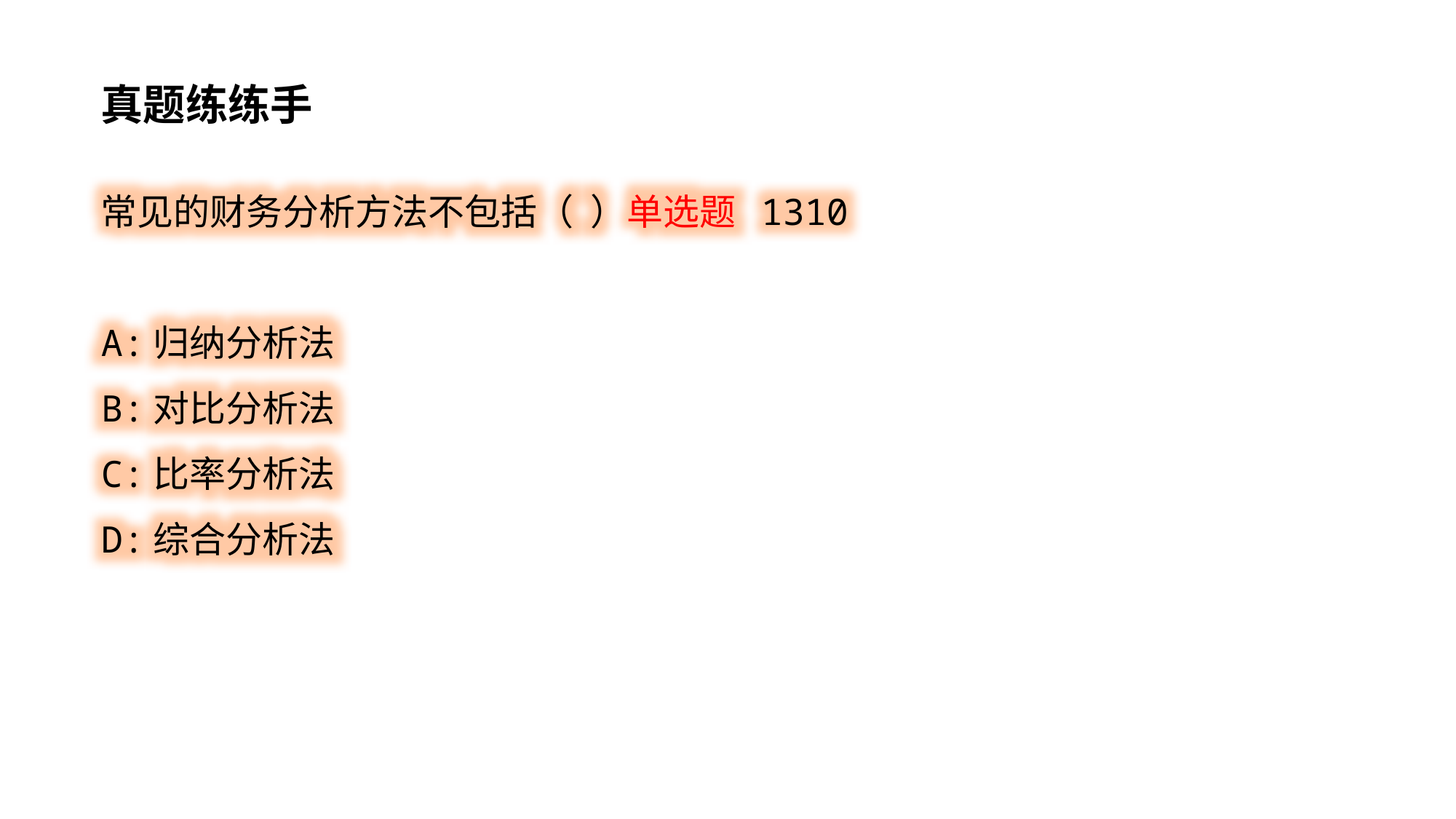

真题练练手
常见的财务分析方法不包括（  ）单选题  1310

A:归纳分析法
B:对比分析法
C:比率分析法
D:综合分析法